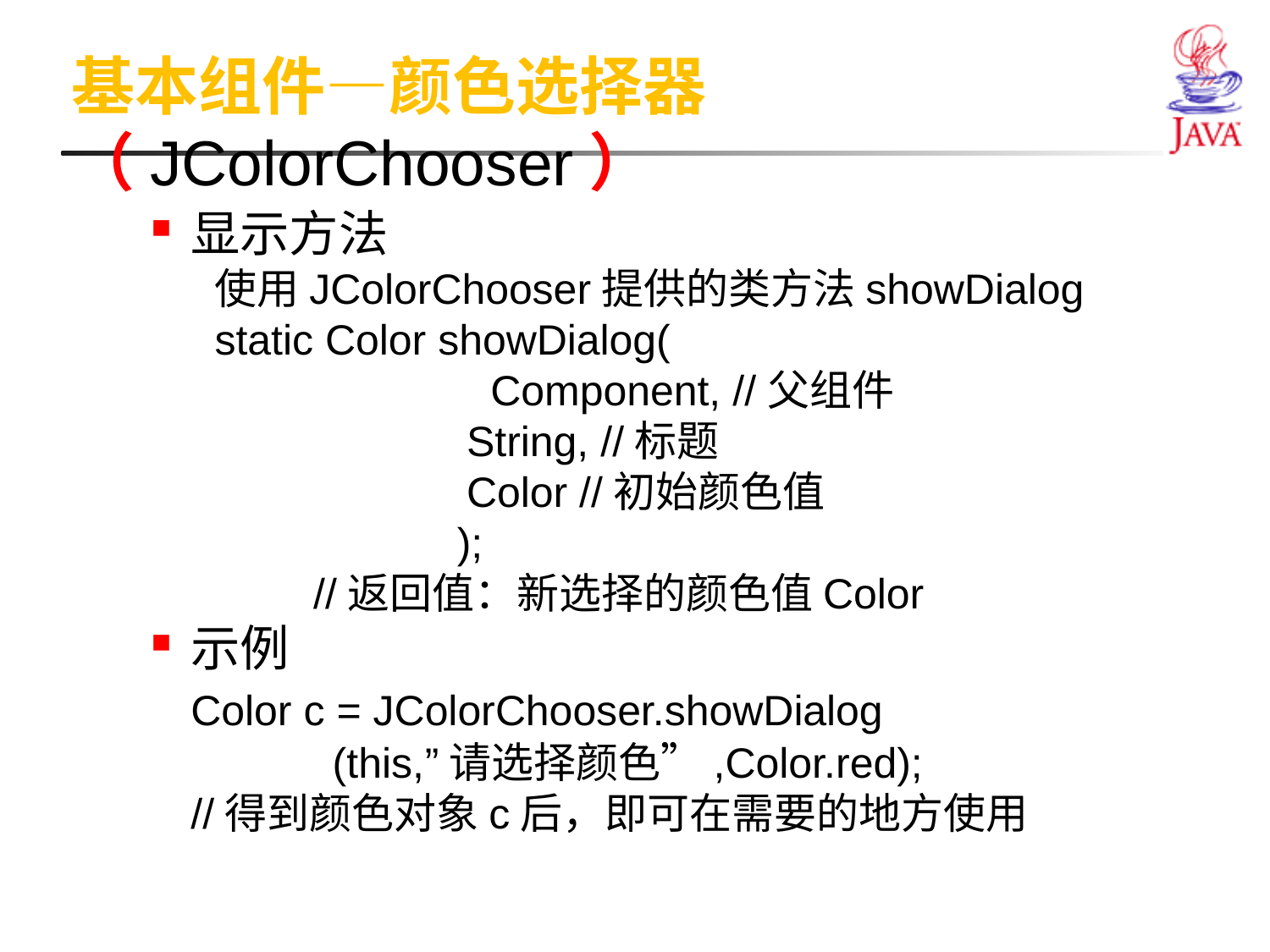

基本组件—颜色选择器（JColorChooser）

显示方法
使用JColorChooser提供的类方法showDialog
static Color showDialog(
               Component, //父组件
               String, //标题
               Color //初始颜色值
              );
//返回值：新选择的颜色值Color
示例
	Color c = JColorChooser.showDialog
            (this,”请选择颜色”,Color.red);
	//得到颜色对象c后，即可在需要的地方使用